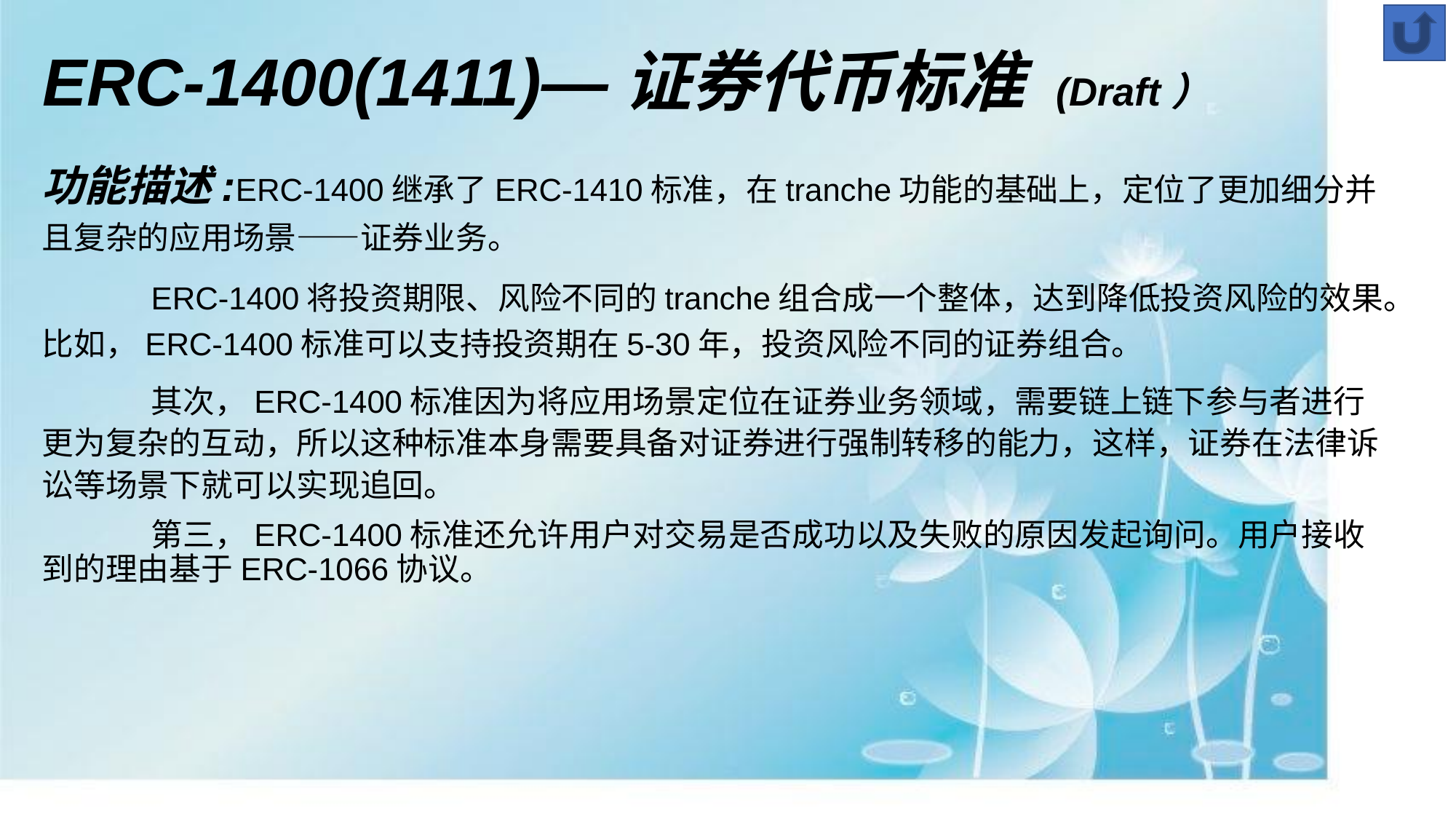

# ERC-1400(1411)—证券代币标准 (Draft）

功能描述:ERC-1400继承了ERC-1410标准，在tranche功能的基础上，定位了更加细分并且复杂的应用场景——证券业务。
	ERC-1400将投资期限、风险不同的tranche组合成一个整体，达到降低投资风险的效果。比如，ERC-1400标准可以支持投资期在5-30年，投资风险不同的证券组合。
	其次，ERC-1400标准因为将应用场景定位在证券业务领域，需要链上链下参与者进行更为复杂的互动，所以这种标准本身需要具备对证券进行强制转移的能力，这样，证券在法律诉讼等场景下就可以实现追回。
	第三，ERC-1400标准还允许用户对交易是否成功以及失败的原因发起询问。用户接收到的理由基于ERC-1066协议。